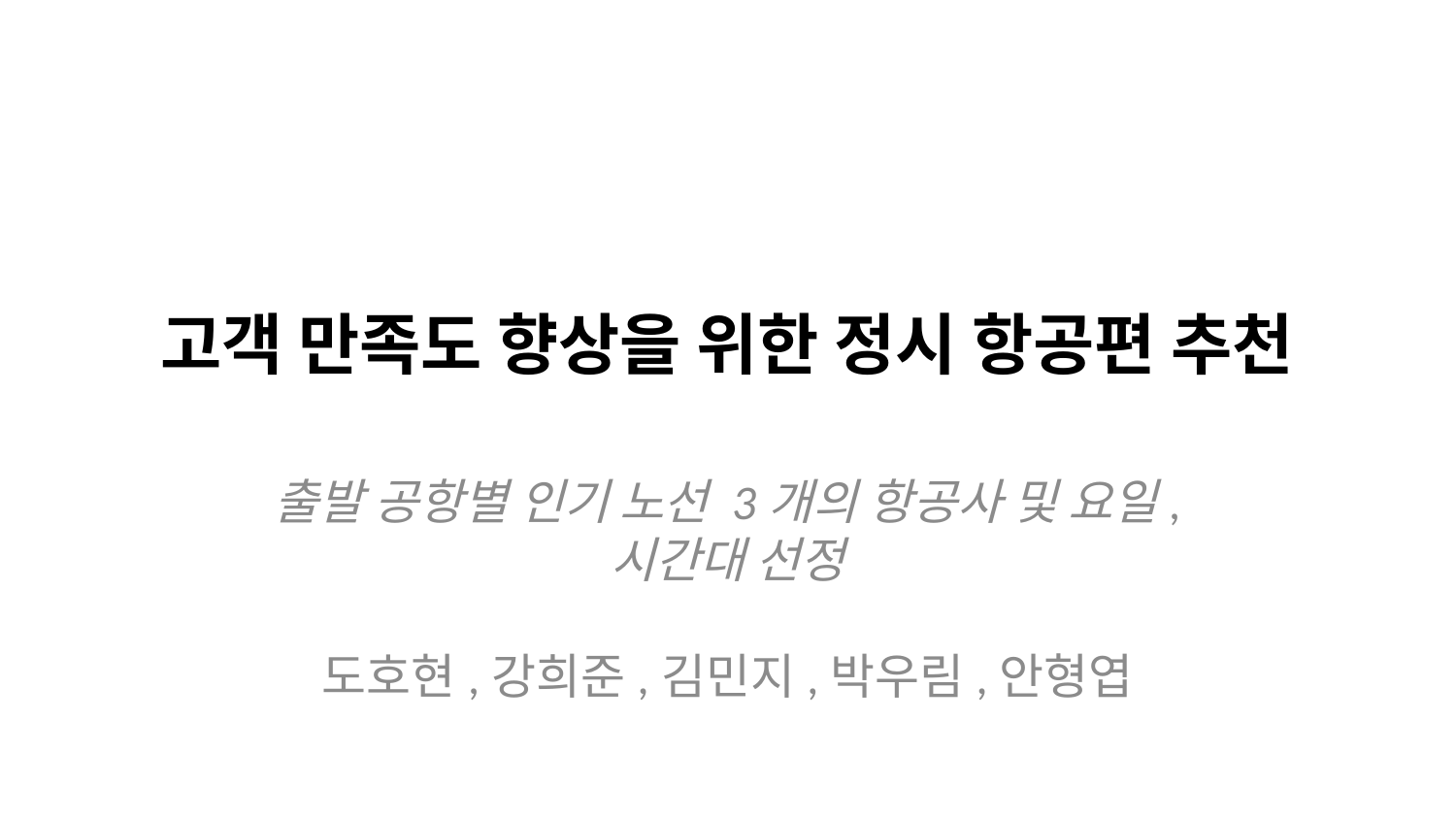

# 고객 만족도 향상을 위한 정시 항공편 추천
출발 공항별 인기 노선 3개의 항공사 및 요일, 시간대 선정
도호현,강희준,김민지,박우림,안형엽